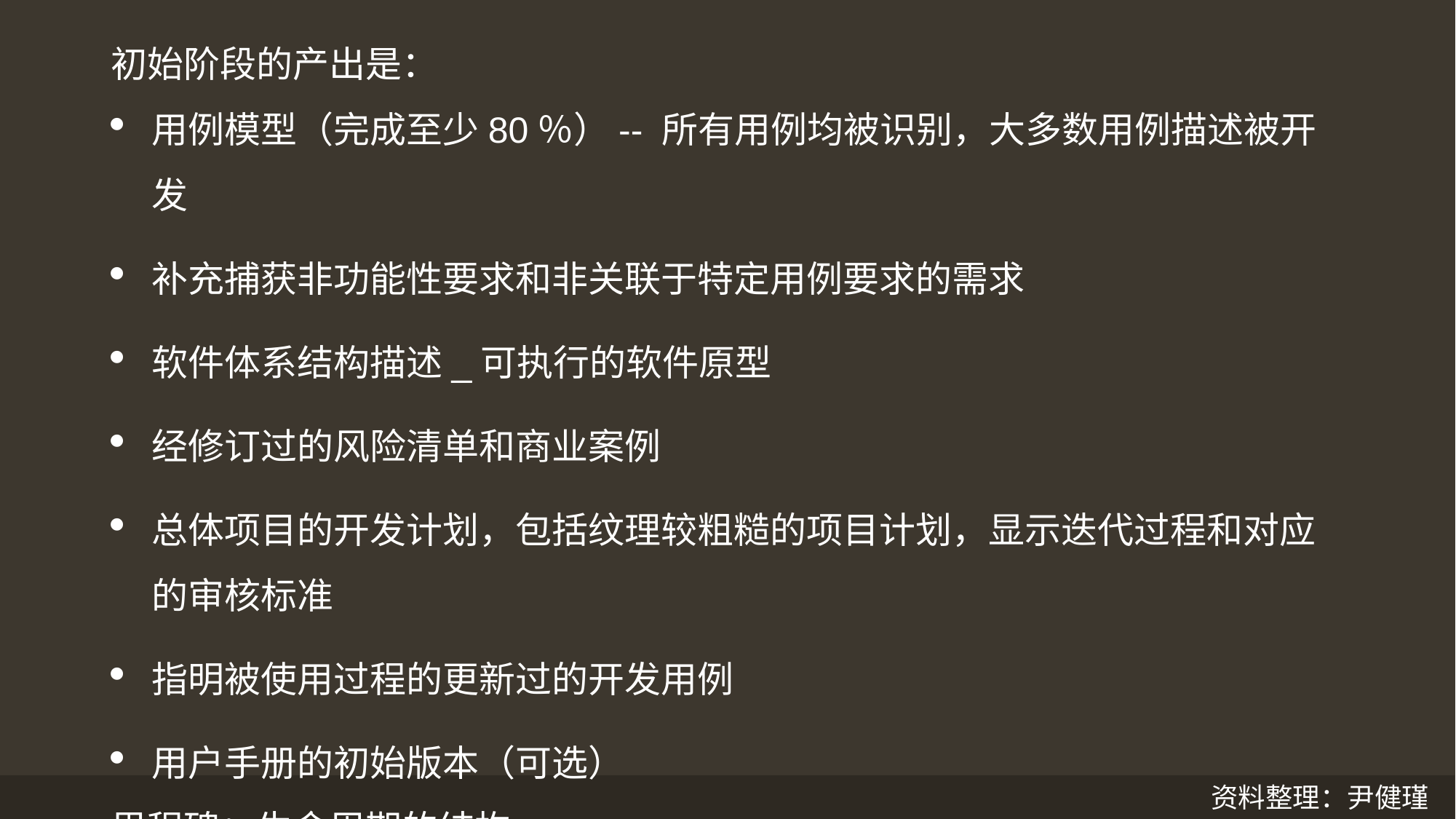

初始阶段的产出是：
用例模型（完成至少80％）-- 所有用例均被识别，大多数用例描述被开发
补充捕获非功能性要求和非关联于特定用例要求的需求
软件体系结构描述_可执行的软件原型
经修订过的风险清单和商业案例
总体项目的开发计划，包括纹理较粗糙的项目计划，显示迭代过程和对应的审核标准
指明被使用过程的更新过的开发用例
用户手册的初始版本（可选）
里程碑：生命周期的结构
资料整理：尹健瑾